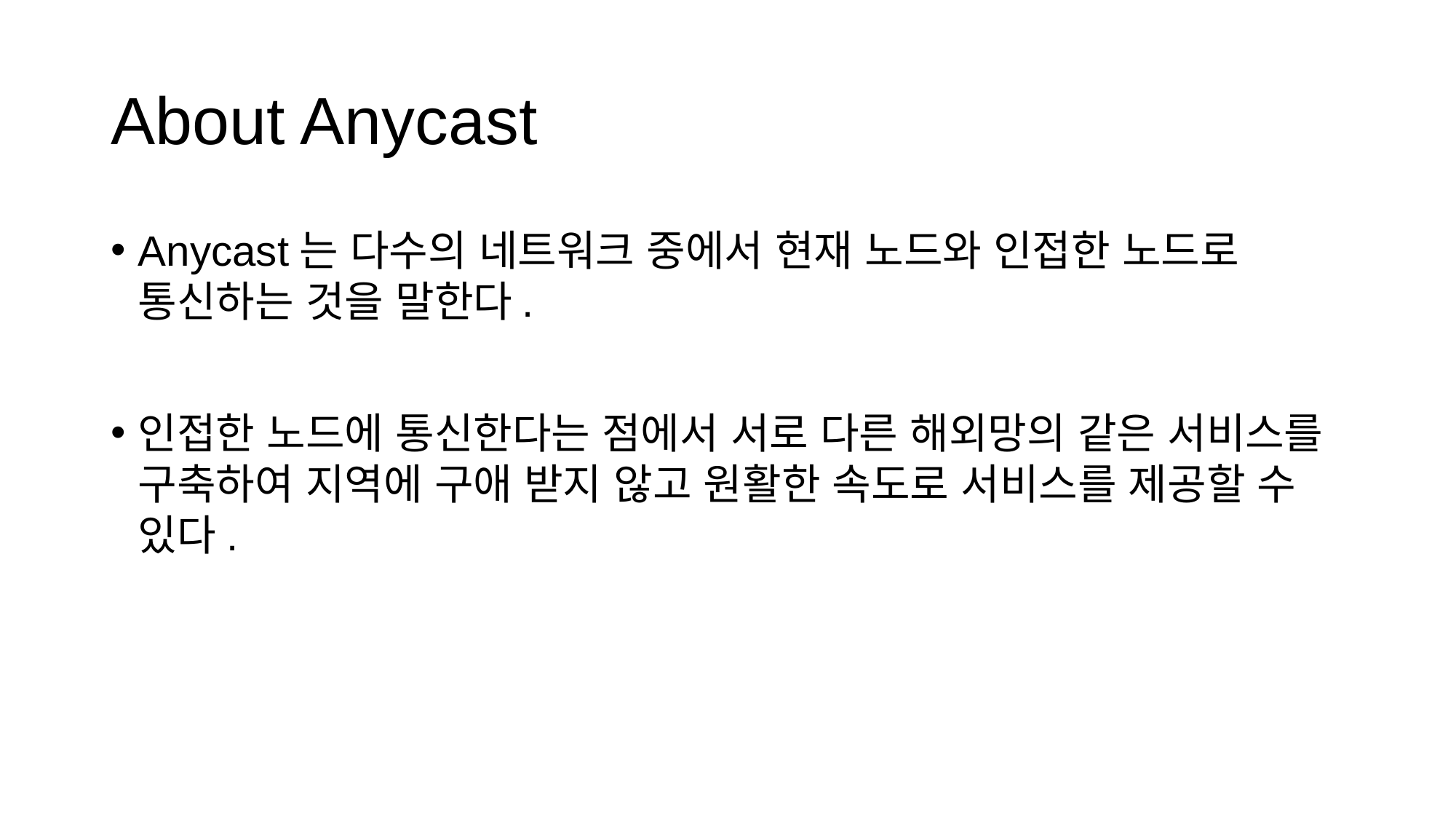

# About Anycast
Anycast는 다수의 네트워크 중에서 현재 노드와 인접한 노드로 통신하는 것을 말한다.

인접한 노드에 통신한다는 점에서 서로 다른 해외망의 같은 서비스를 구축하여 지역에 구애 받지 않고 원활한 속도로 서비스를 제공할 수 있다.